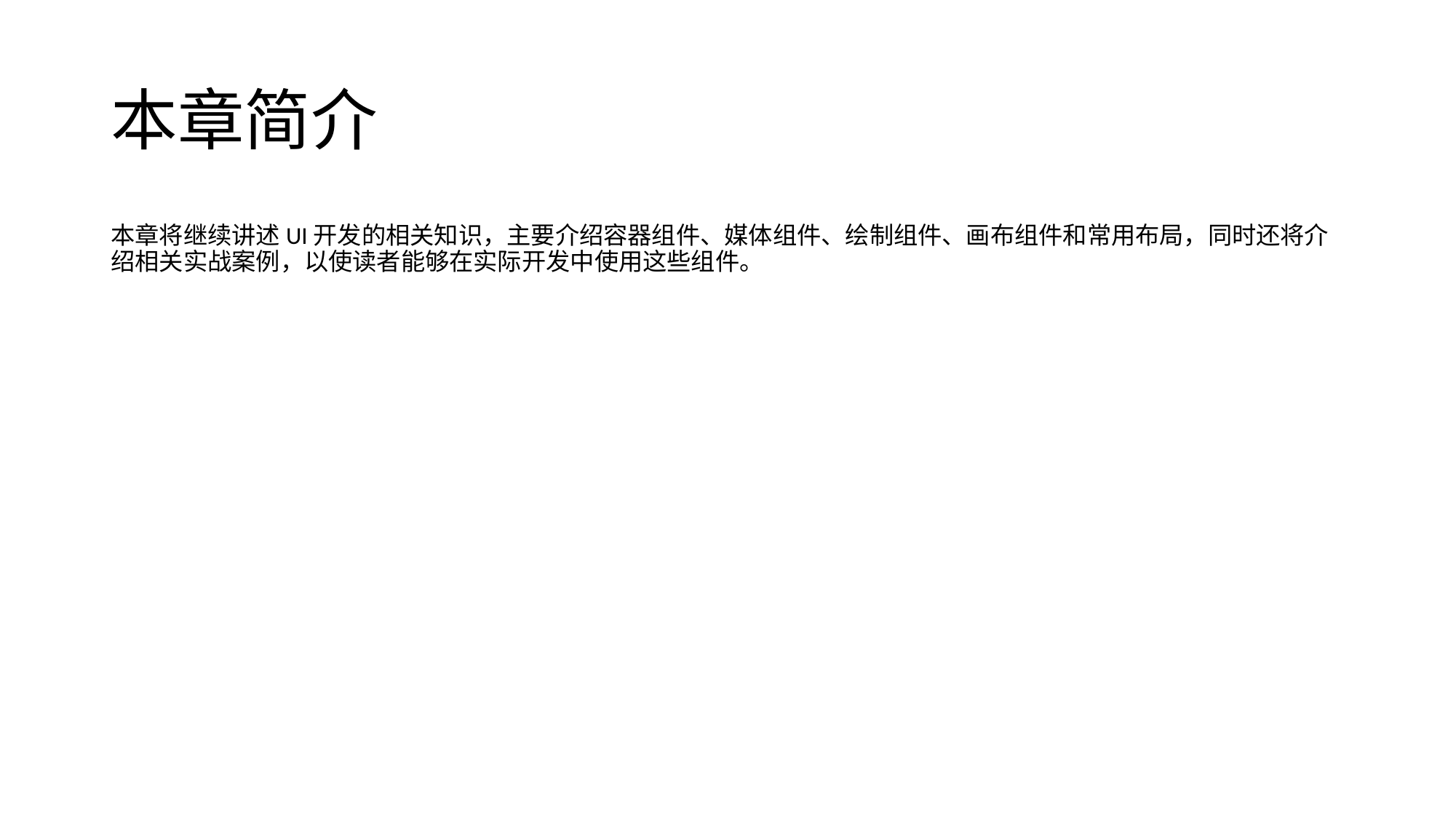

# 本章简介
本章将继续讲述UI开发的相关知识，主要介绍容器组件、媒体组件、绘制组件、画布组件和常用布局，同时还将介绍相关实战案例，以使读者能够在实际开发中使用这些组件。